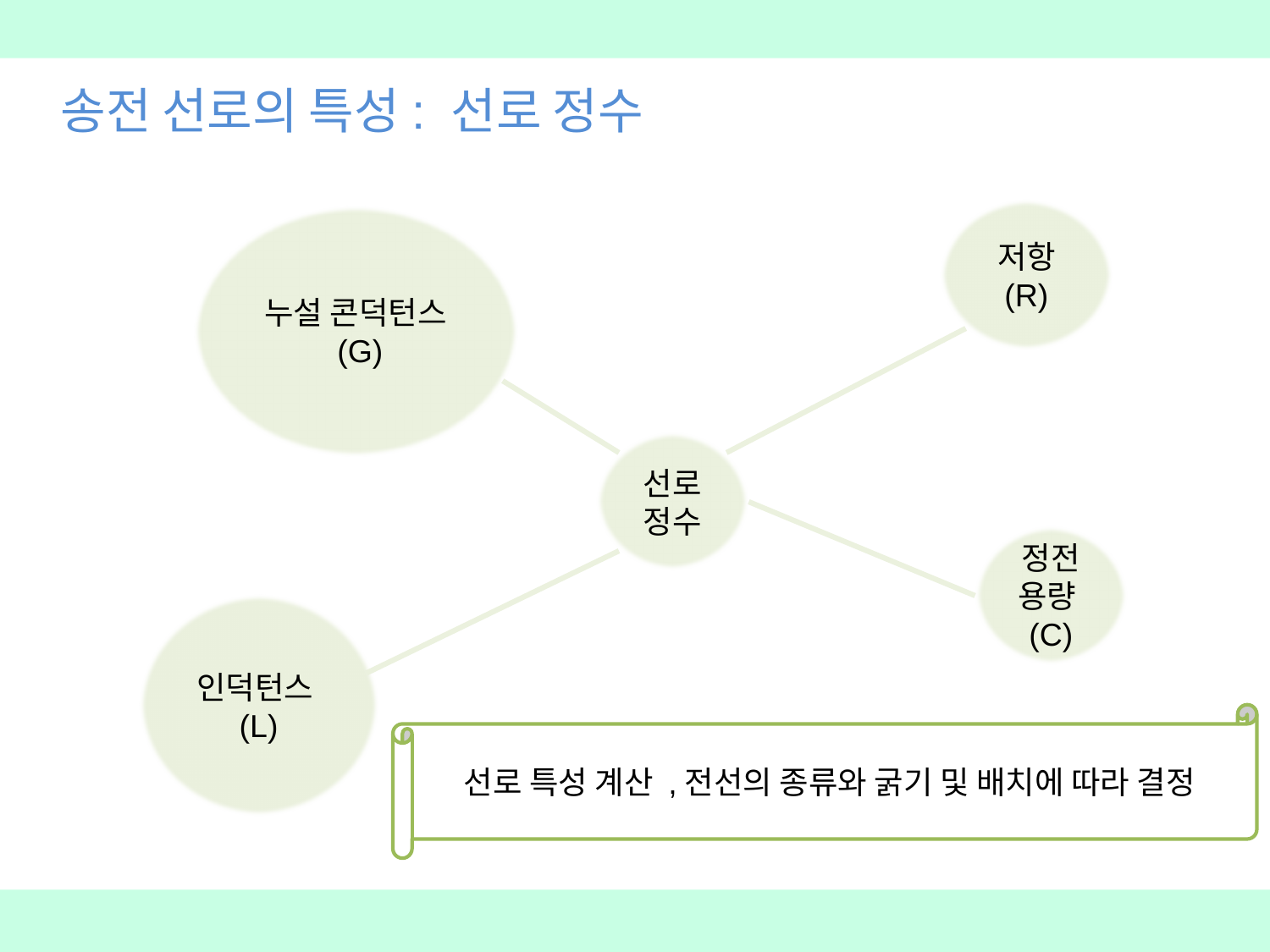

송전 선로의 특성: 선로 정수
저항
(R)
누설 콘덕턴스
 (G)
선로정수
정전용량(C)
인덕턴스(L)
선로 특성 계산 ,전선의 종류와 굵기 및 배치에 따라 결정